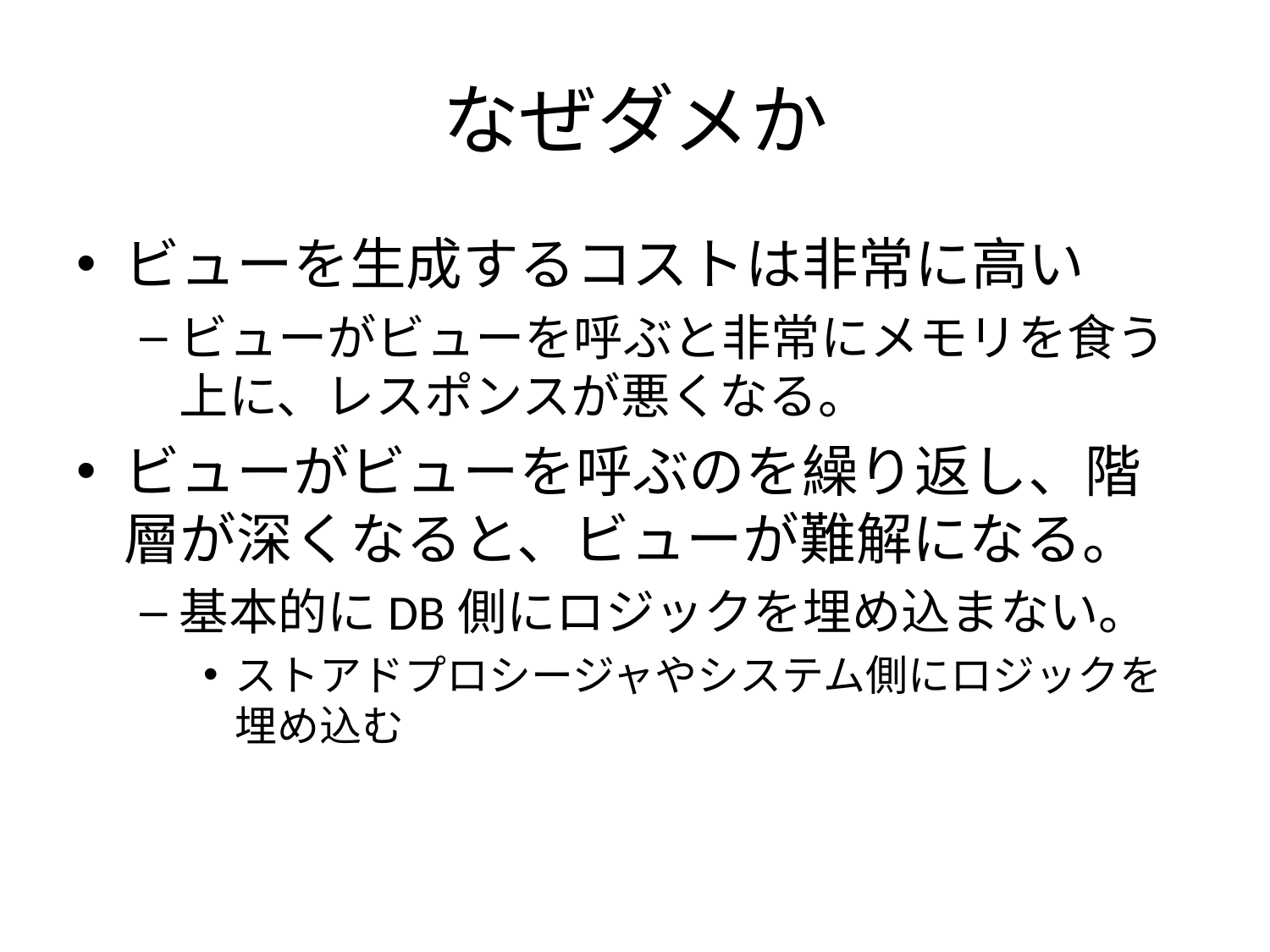

# なぜダメか
ビューを生成するコストは非常に高い
ビューがビューを呼ぶと非常にメモリを食う上に、レスポンスが悪くなる。
ビューがビューを呼ぶのを繰り返し、階層が深くなると、ビューが難解になる。
基本的にDB側にロジックを埋め込まない。
ストアドプロシージャやシステム側にロジックを埋め込む